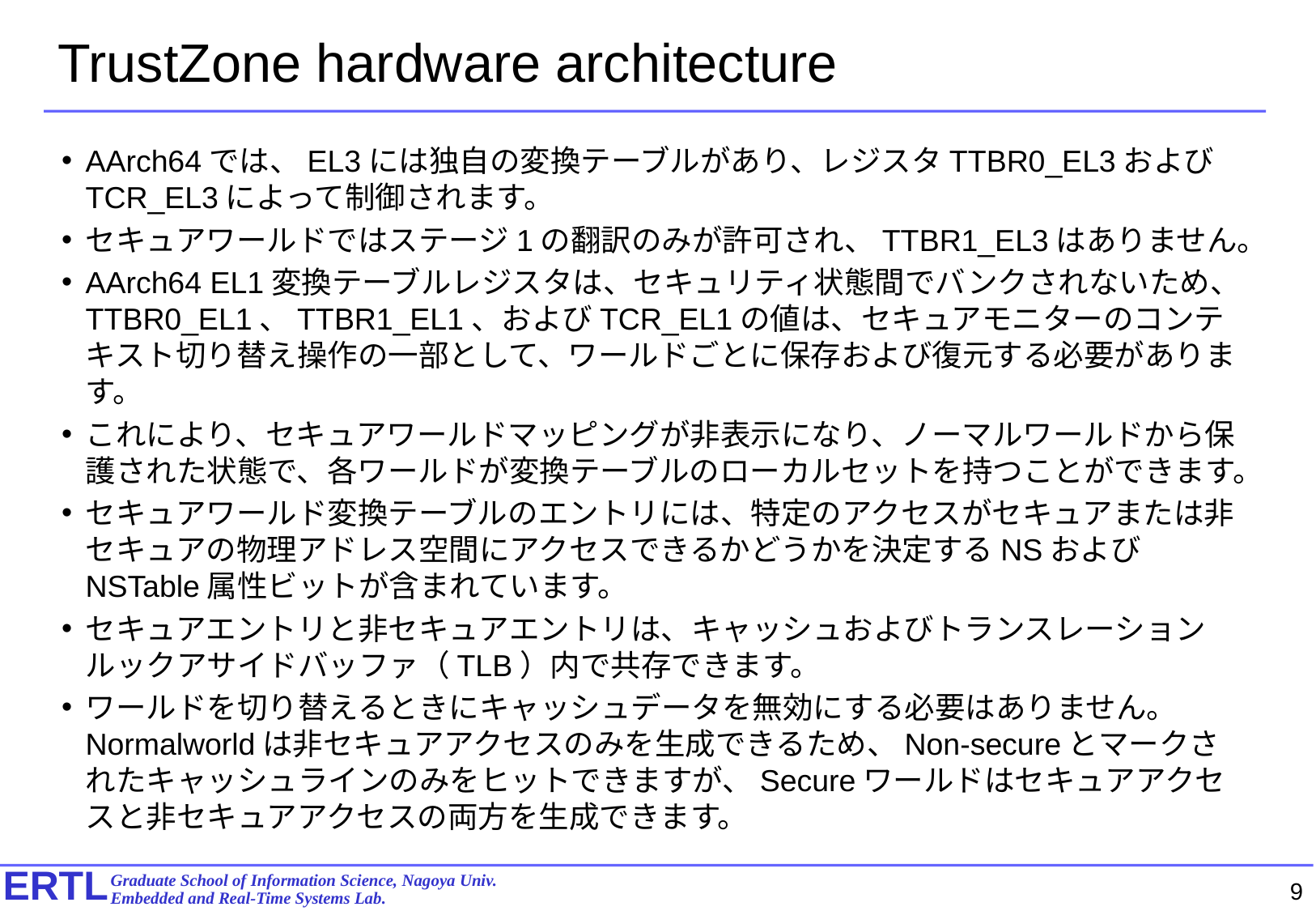

# TrustZone hardware architecture
AArch64では、EL3には独自の変換テーブルがあり、レジスタTTBR0_EL3およびTCR_EL3によって制御されます。
セキュアワールドではステージ1の翻訳のみが許可され、TTBR1_EL3はありません。
AArch64 EL1変換テーブルレジスタは、セキュリティ状態間でバンクされないため、TTBR0_EL1、TTBR1_EL1、およびTCR_EL1の値は、セキュアモニターのコンテキスト切り替え操作の一部として、ワールドごとに保存および復元する必要があります。
これにより、セキュアワールドマッピングが非表示になり、ノーマルワールドから保護された状態で、各ワールドが変換テーブルのローカルセットを持つことができます。
セキュアワールド変換テーブルのエントリには、特定のアクセスがセキュアまたは非セキュアの物理アドレス空間にアクセスできるかどうかを決定するNSおよびNSTable属性ビットが含まれています。
セキュアエントリと非セキュアエントリは、キャッシュおよびトランスレーションルックアサイドバッファ（TLB）内で共存できます。
ワールドを切り替えるときにキャッシュデータを無効にする必要はありません。 Normalworldは非セキュアアクセスのみを生成できるため、Non-secureとマークされたキャッシュラインのみをヒットできますが、Secureワールドはセキュアアクセスと非セキュアアクセスの両方を生成できます。

9